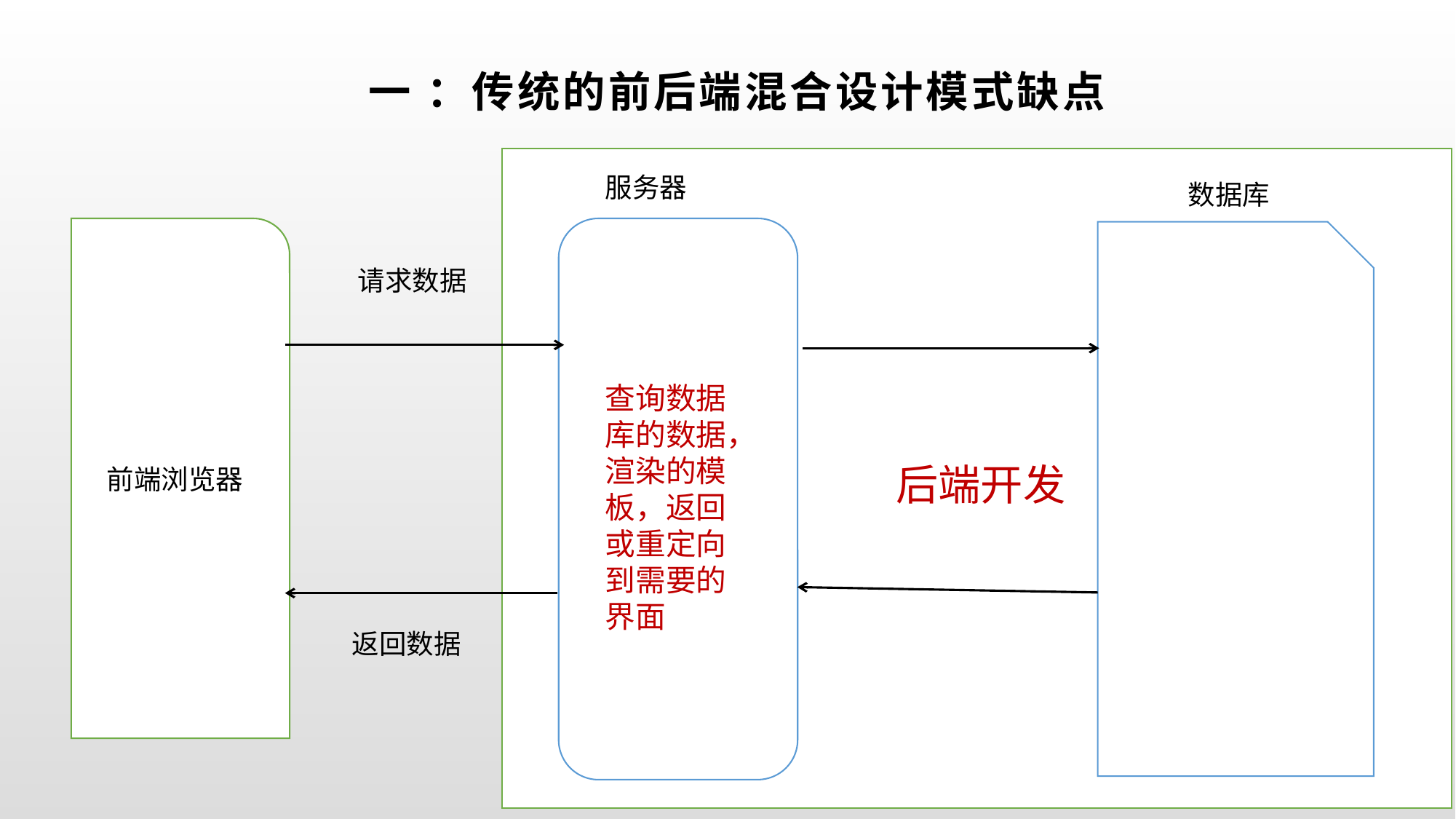

# 一 ：传统的前后端混合设计模式缺点

服务器
数据库
前端浏览器

请求数据
查询数据库的数据，渲染的模板，返回
或重定向到需要的界面
后端开发
返回数据